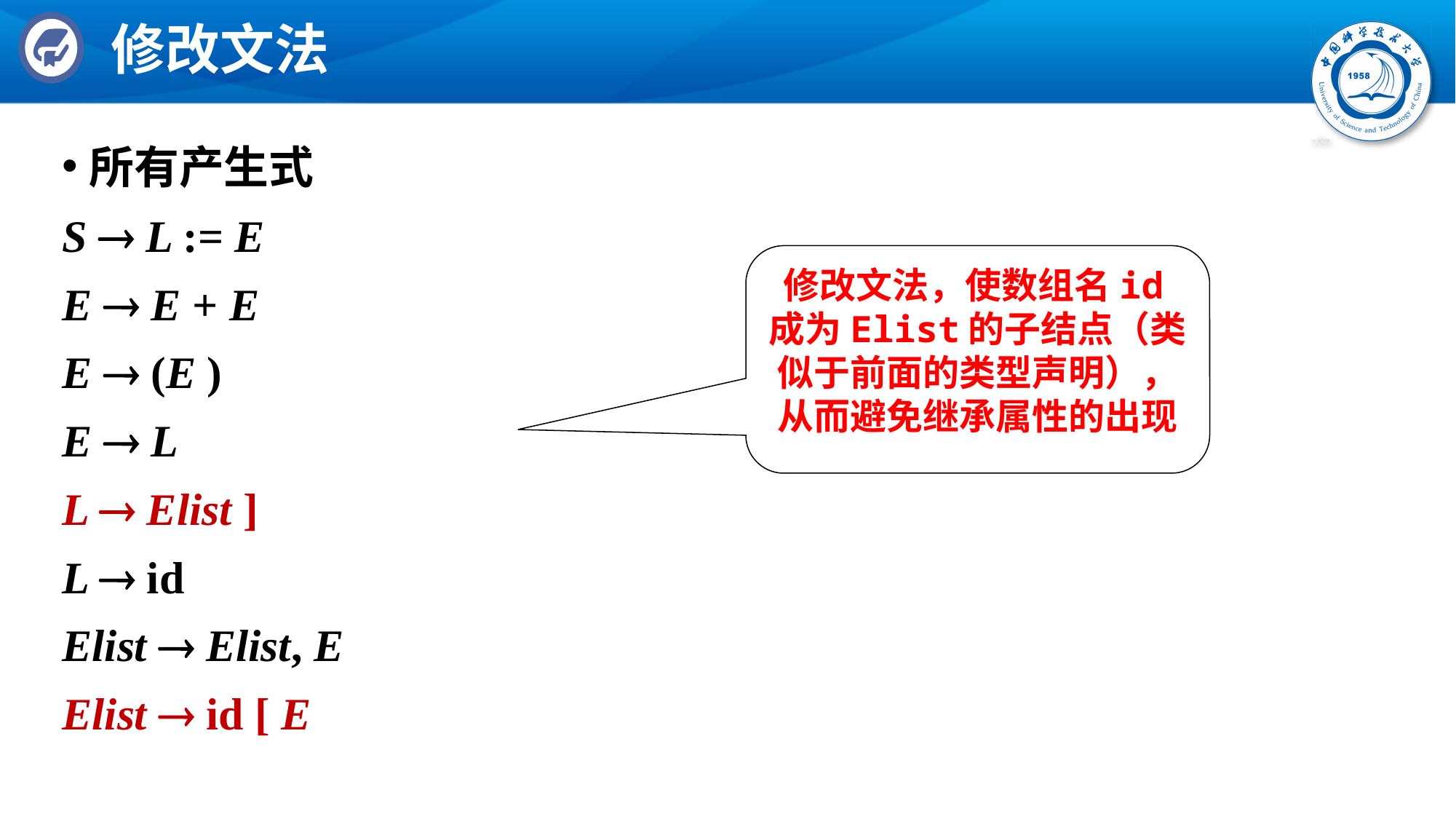

# 修改文法
所有产生式
S → L := E
E → E + E
E → (E )
E → L
L → Elist ]
L → id
Elist → Elist, E
Elist → id [ E
修改文法，使数组名id成为Elist的子结点（类似于前面的类型声明），从而避免继承属性的出现